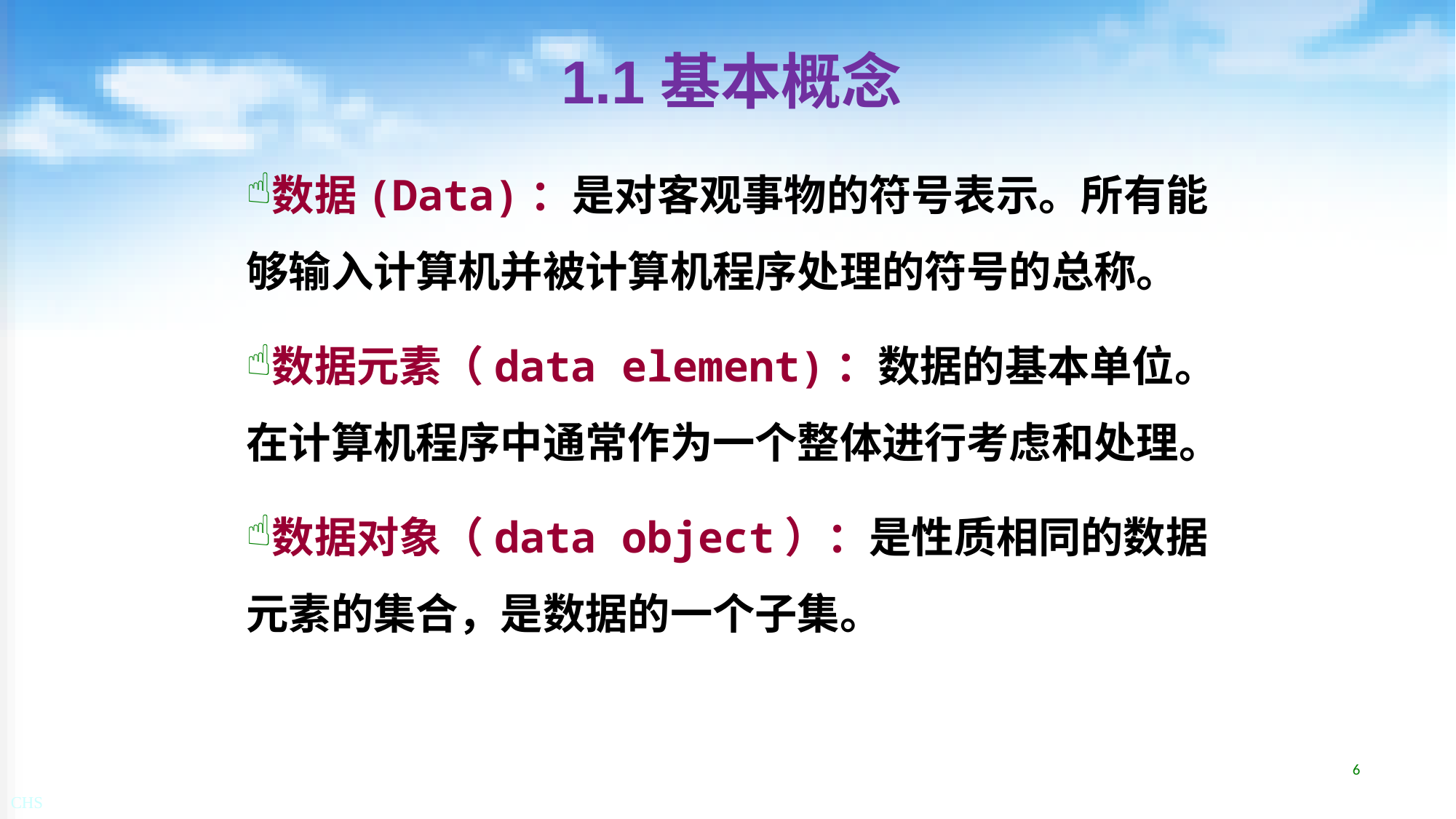

# 1.1基本概念
数据(Data)：是对客观事物的符号表示。所有能够输入计算机并被计算机程序处理的符号的总称。
数据元素（data element)：数据的基本单位。在计算机程序中通常作为一个整体进行考虑和处理。
数据对象（data object）：是性质相同的数据元素的集合，是数据的一个子集。

6